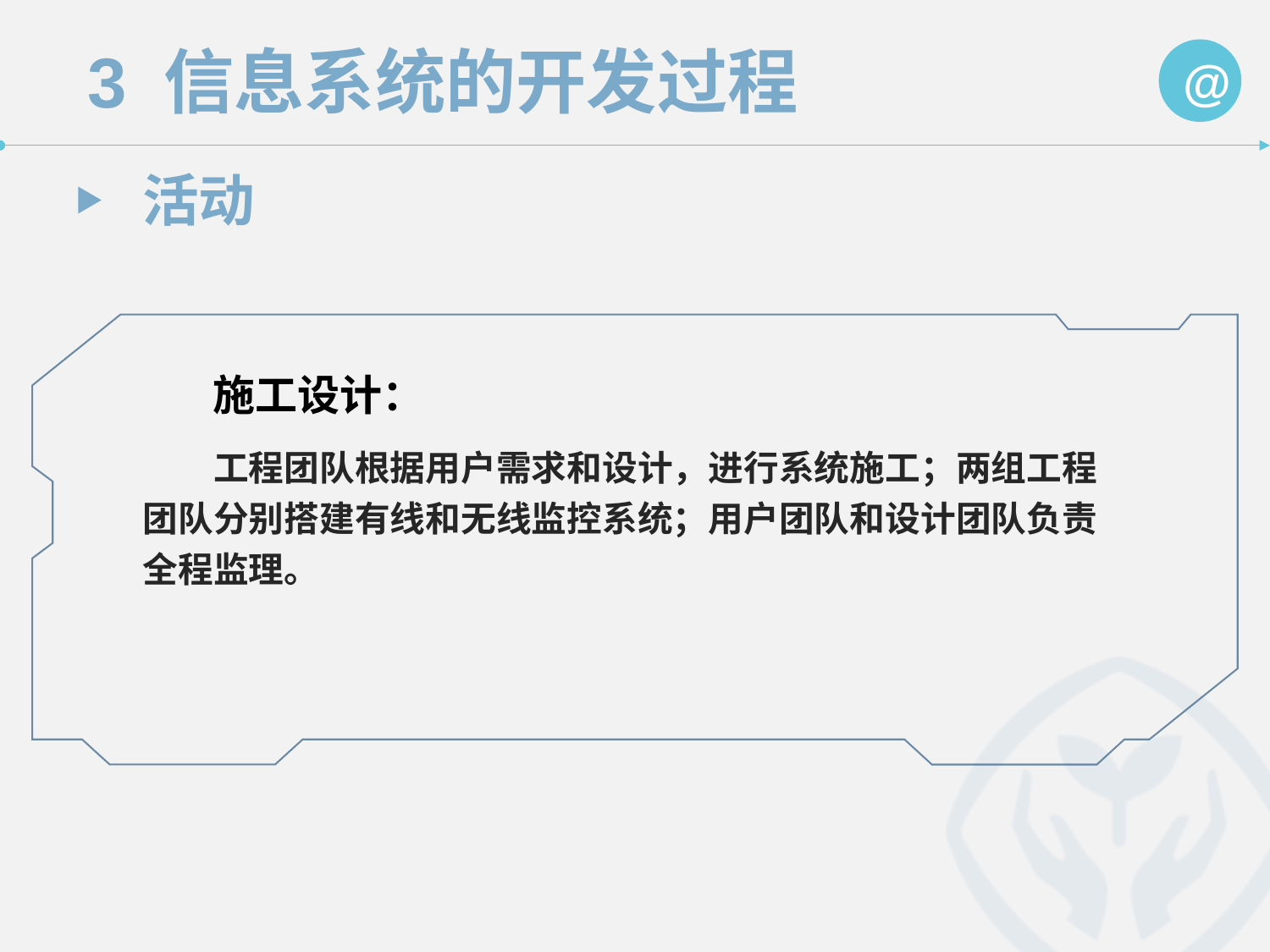

活动

　　施工设计：
　　工程团队根据用户需求和设计，进行系统施工；两组工程团队分别搭建有线和无线监控系统；用户团队和设计团队负责全程监理。